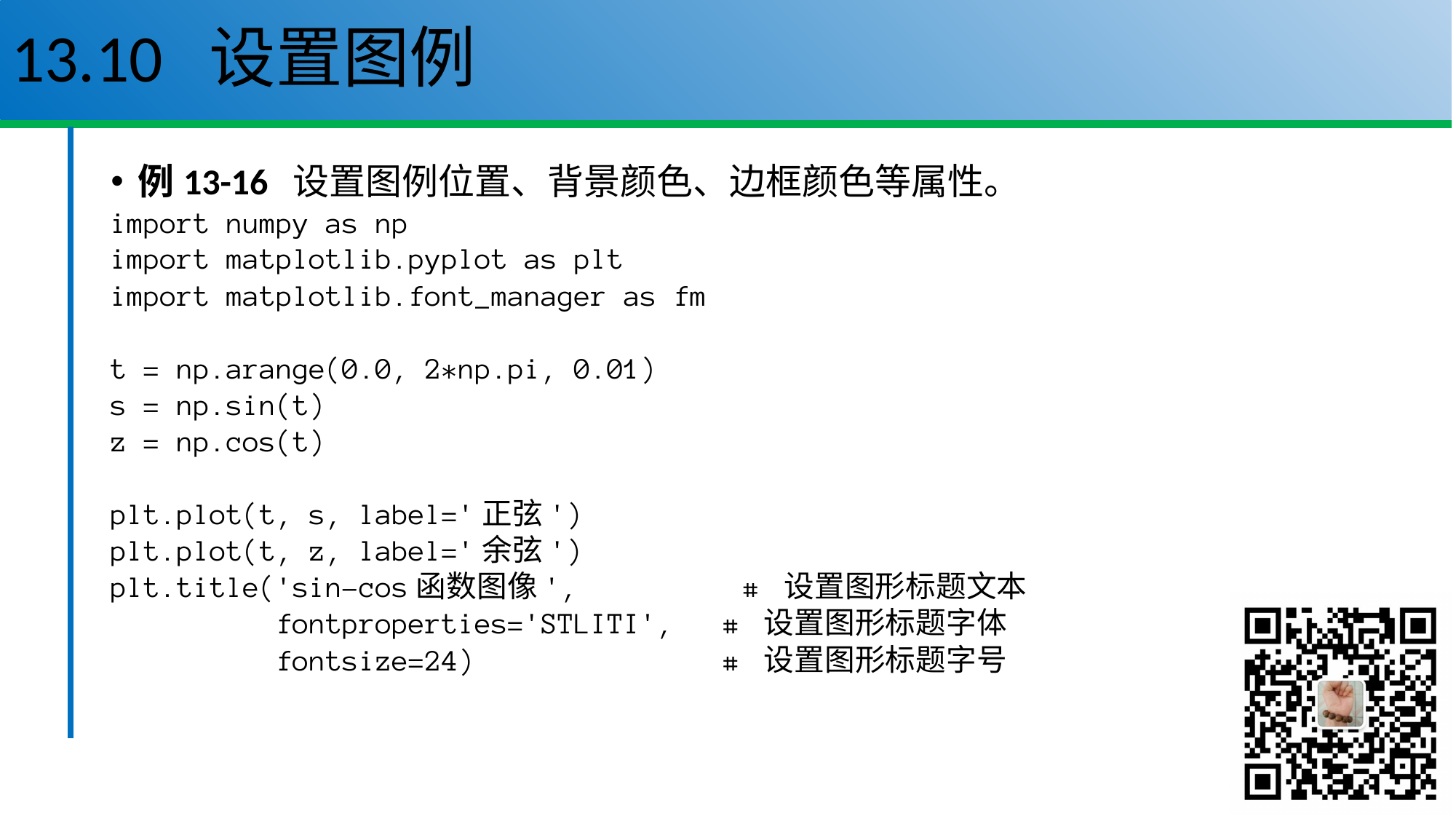

# 13.10  设置图例
例13-16  设置图例位置、背景颜色、边框颜色等属性。
import numpy as np
import matplotlib.pyplot as plt
import matplotlib.font_manager as fm

t = np.arange(0.0, 2*np.pi, 0.01)
s = np.sin(t)
z = np.cos(t)

plt.plot(t, s, label='正弦')
plt.plot(t, z, label='余弦')
plt.title('sin-cos函数图像',          # 设置图形标题文本
          fontproperties='STLITI',   # 设置图形标题字体
          fontsize=24)               # 设置图形标题字号
42